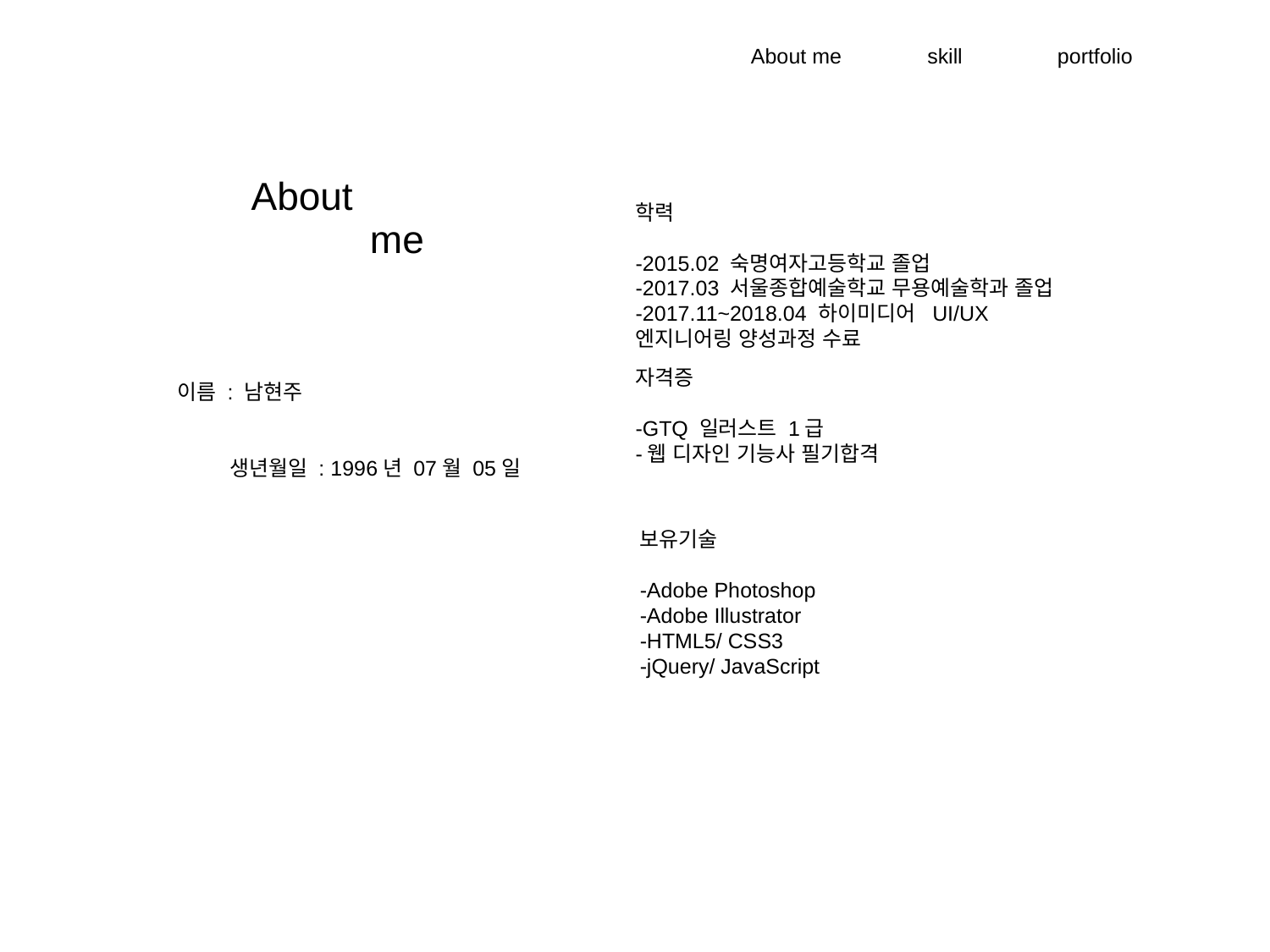

About me
skill
portfolio
# About me
학력

-2015.02 숙명여자고등학교 졸업
-2017.03 서울종합예술학교 무용예술학과 졸업
-2017.11~2018.04 하이미디어  UI/UX 엔지니어링 양성과정 수료
자격증

-GTQ 일러스트 1급
-웹 디자인 기능사 필기합격
이름 : 남현주

        생년월일 : 1996년 07월 05일

보유기술

-Adobe Photoshop
-Adobe Illustrator
-HTML5/ CSS3
-jQuery/ JavaScript